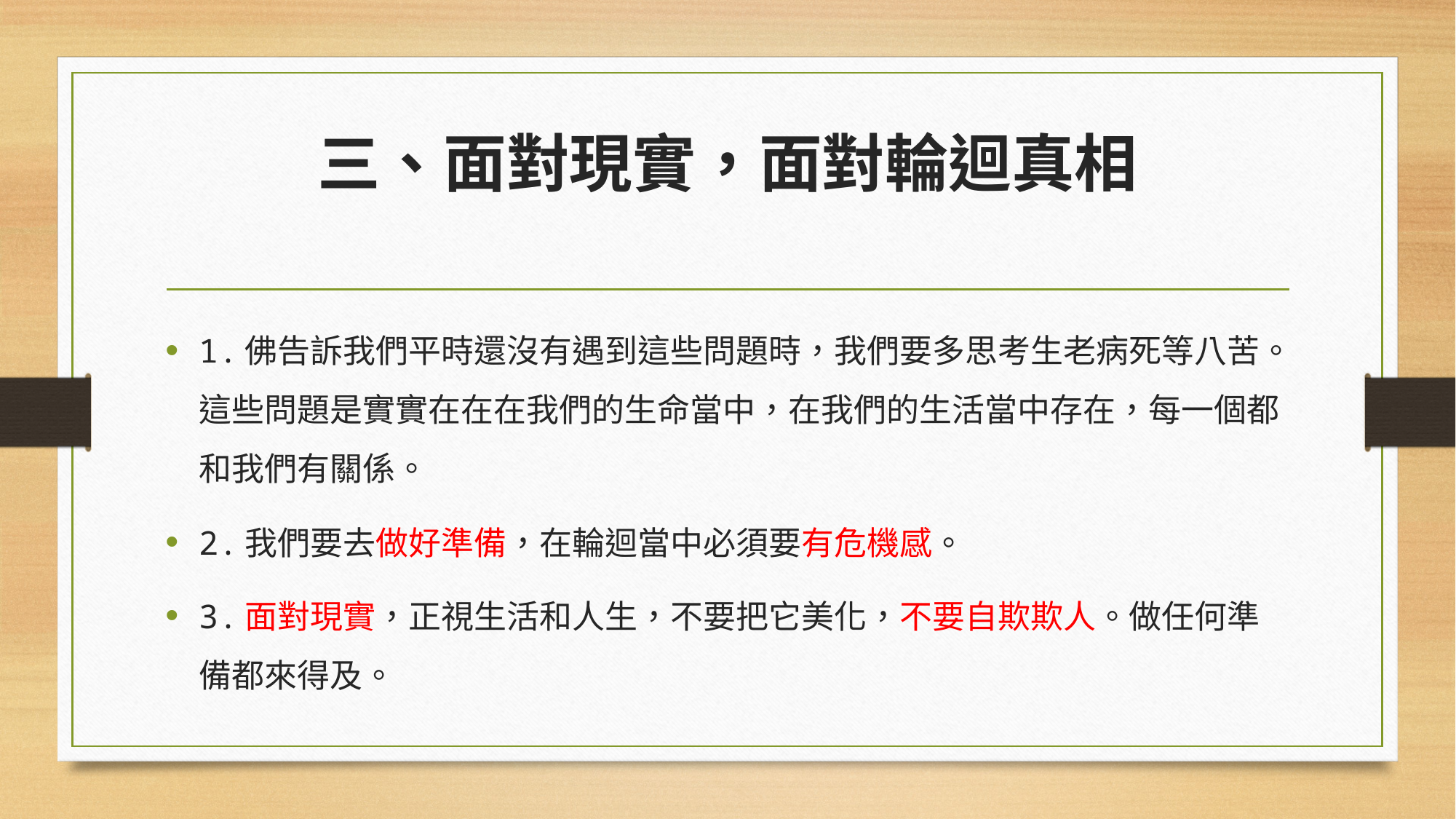

# 三、面對現實，面對輪迴真相
1.佛告訴我們平時還沒有遇到這些問題時，我們要多思考生老病死等八苦。這些問題是實實在在在我們的生命當中，在我們的生活當中存在，每一個都和我們有關係。
2.我們要去做好準備，在輪迴當中必須要有危機感。
3.面對現實，正視生活和人生，不要把它美化，不要自欺欺人。做任何準備都來得及。